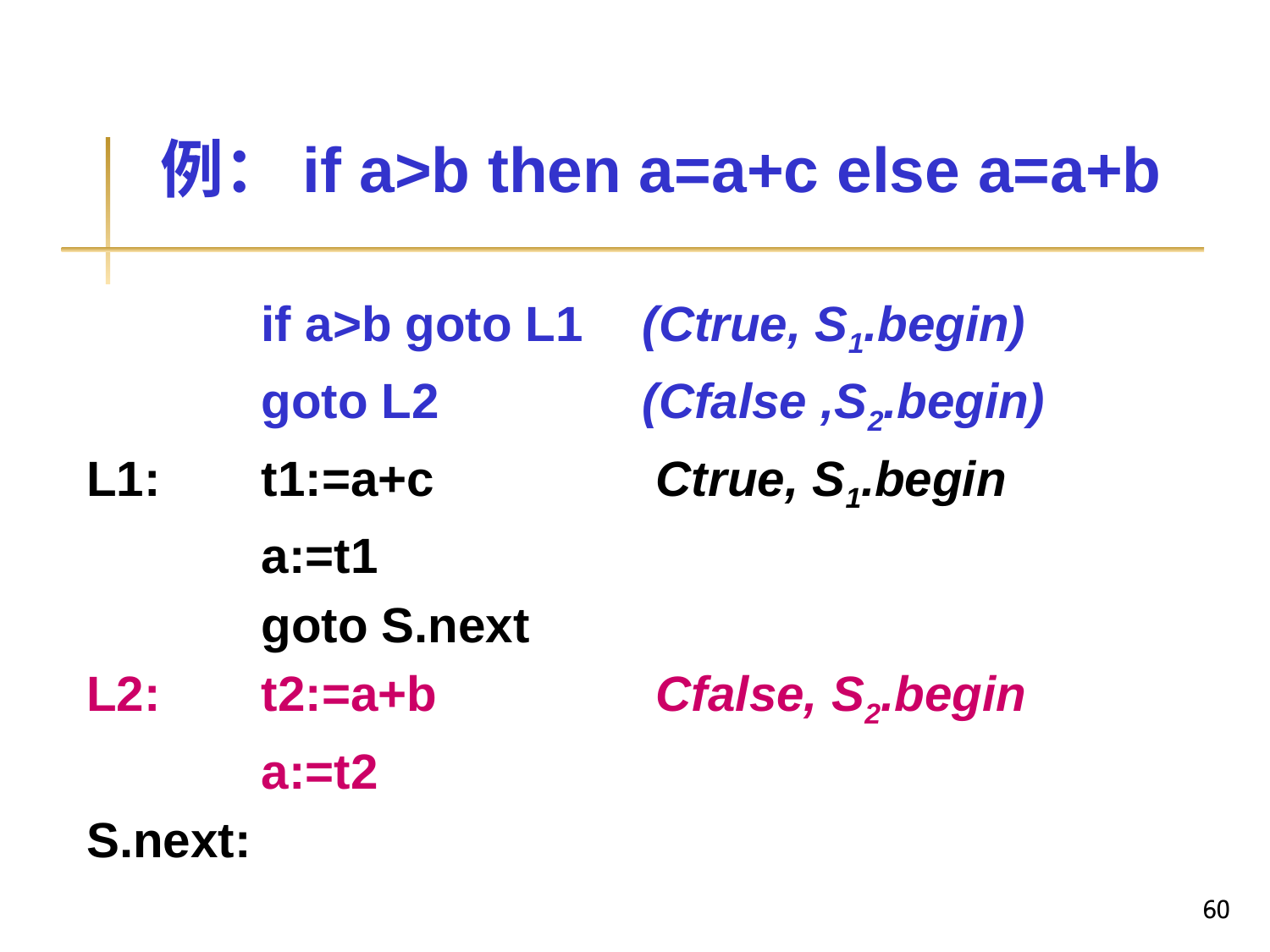

# 例：if a>b then a=a+c else a=a+b
		if a>b goto L1	(Ctrue, S1.begin)
		goto L2  		(Cfalse ,S2.begin)
L1: 	t1:=a+c 		 Ctrue, S1.begin
		a:=t1
		goto S.next
L2:	t2:=a+b		 Cfalse, S2.begin
		a:=t2
S.next:
60